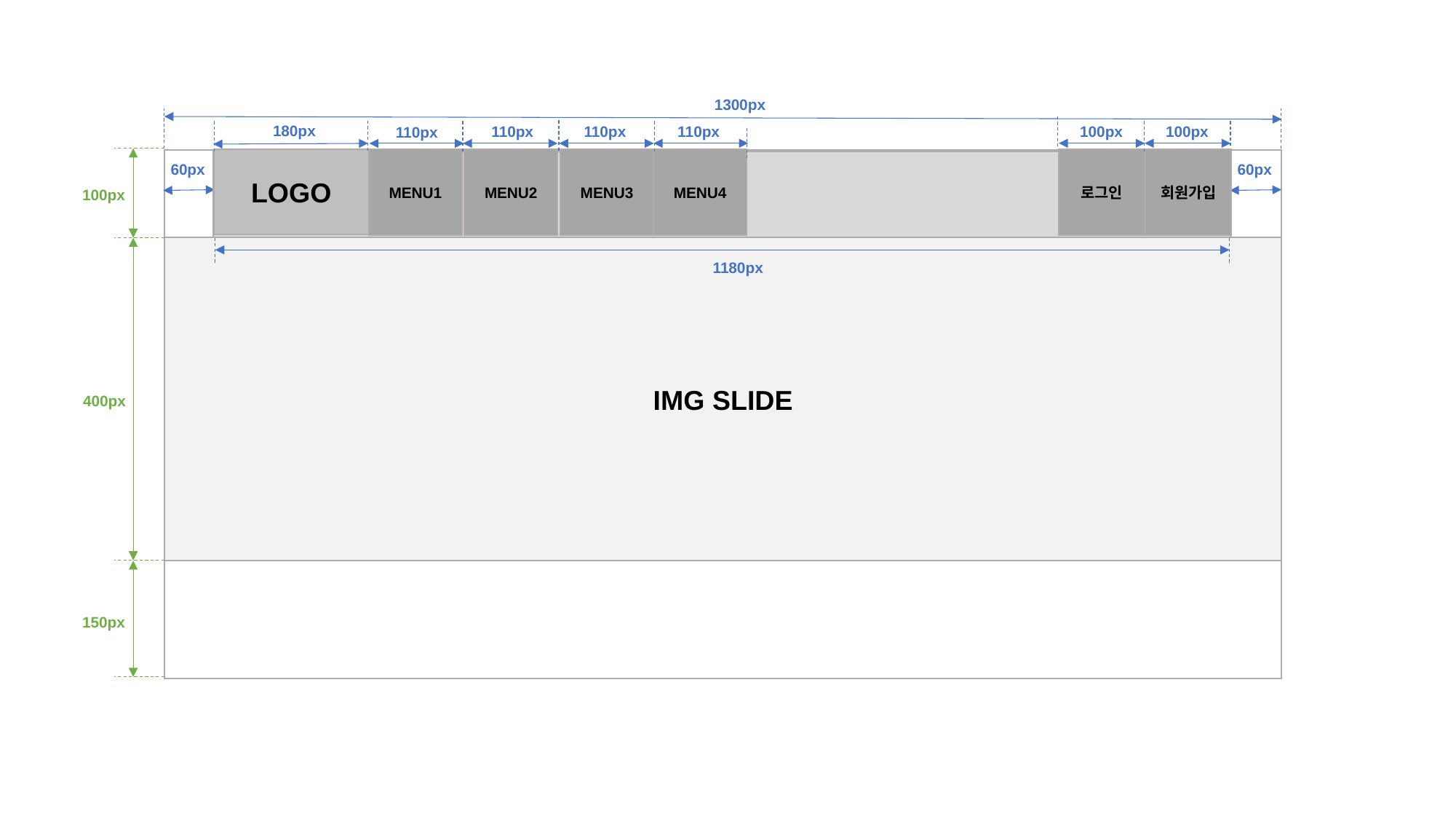

1300px
180px
100px
100px
110px
110px
110px
110px
로그인
회원가입
LOGO
MENU1
MENU2
MENU3
MENU4

60px
60px
100px
IMG SLIDE
1180px
400px
150px